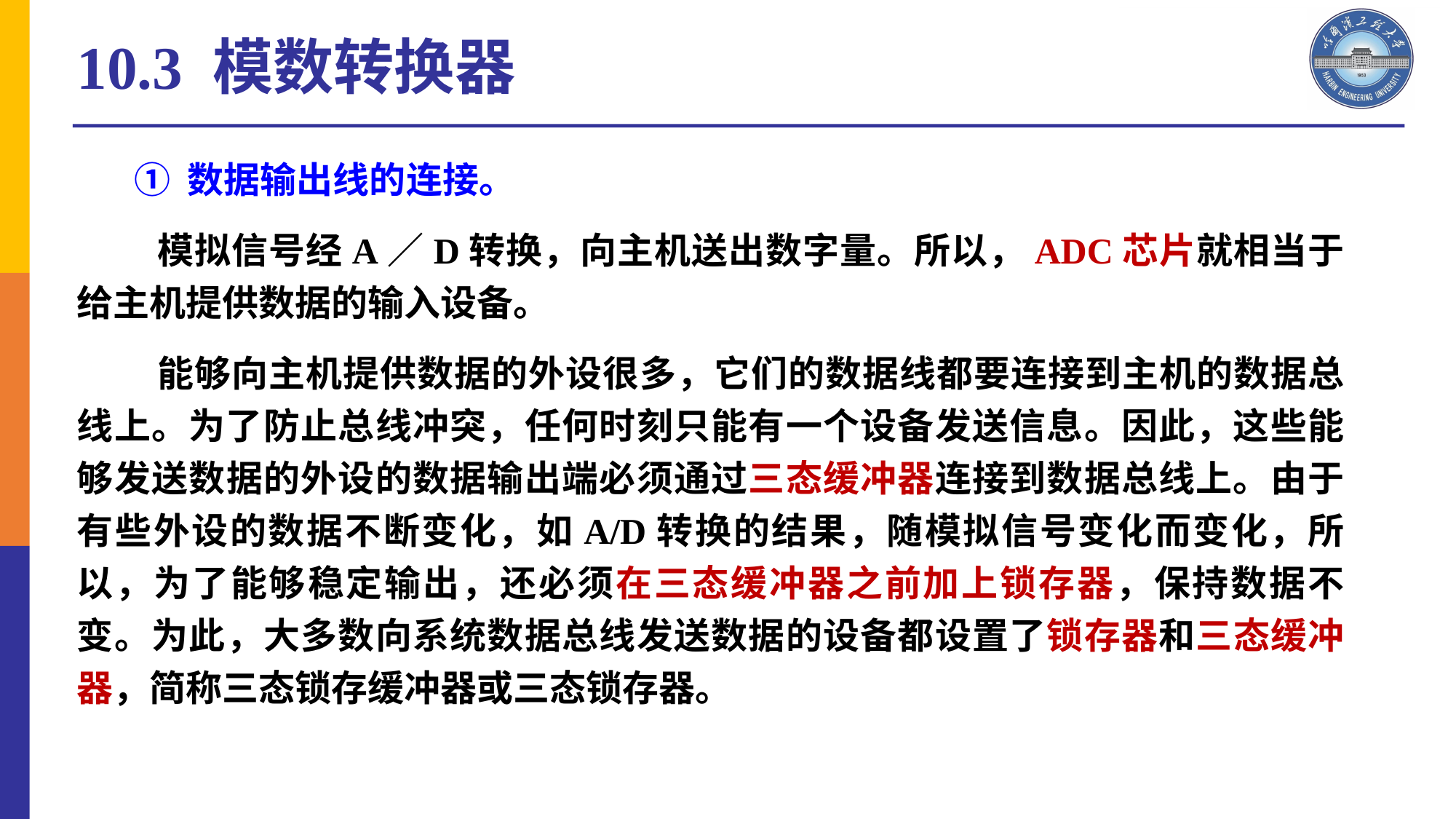

10.3 模数转换器
       ① 数据输出线的连接。
        模拟信号经A／D转换，向主机送出数字量。所以，ADC芯片就相当于给主机提供数据的输入设备。
        能够向主机提供数据的外设很多，它们的数据线都要连接到主机的数据总线上。为了防止总线冲突，任何时刻只能有一个设备发送信息。因此，这些能够发送数据的外设的数据输出端必须通过三态缓冲器连接到数据总线上。由于有些外设的数据不断变化，如A/D转换的结果，随模拟信号变化而变化，所以，为了能够稳定输出，还必须在三态缓冲器之前加上锁存器，保持数据不变。为此，大多数向系统数据总线发送数据的设备都设置了锁存器和三态缓冲器，简称三态锁存缓冲器或三态锁存器。